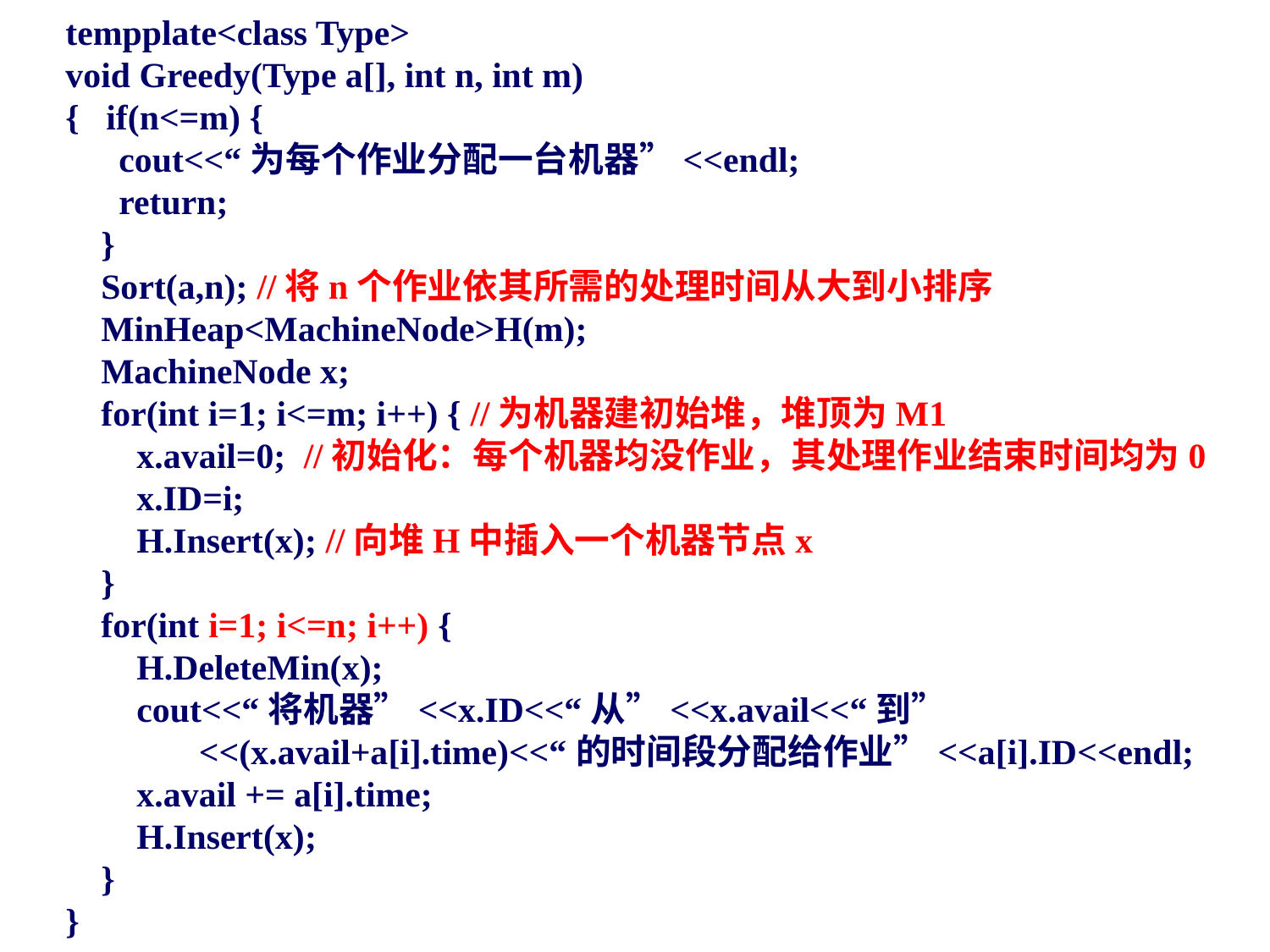

tempplate<class Type>
void Greedy(Type a[], int n, int m)
{   if(n<=m) {
      cout<<“为每个作业分配一台机器”<<endl;
      return;
    }
    Sort(a,n); //将n个作业依其所需的处理时间从大到小排序
    MinHeap<MachineNode>H(m);
    MachineNode x;
    for(int i=1; i<=m; i++) { //为机器建初始堆，堆顶为M1
        x.avail=0;  //初始化：每个机器均没作业，其处理作业结束时间均为0
        x.ID=i;
        H.Insert(x); //向堆H中插入一个机器节点x
    }
    for(int i=1; i<=n; i++) {
        H.DeleteMin(x);
        cout<<“将机器”<<x.ID<<“从”<<x.avail<<“到”
               <<(x.avail+a[i].time)<<“的时间段分配给作业”<<a[i].ID<<endl;
        x.avail += a[i].time;
        H.Insert(x);
    }
}